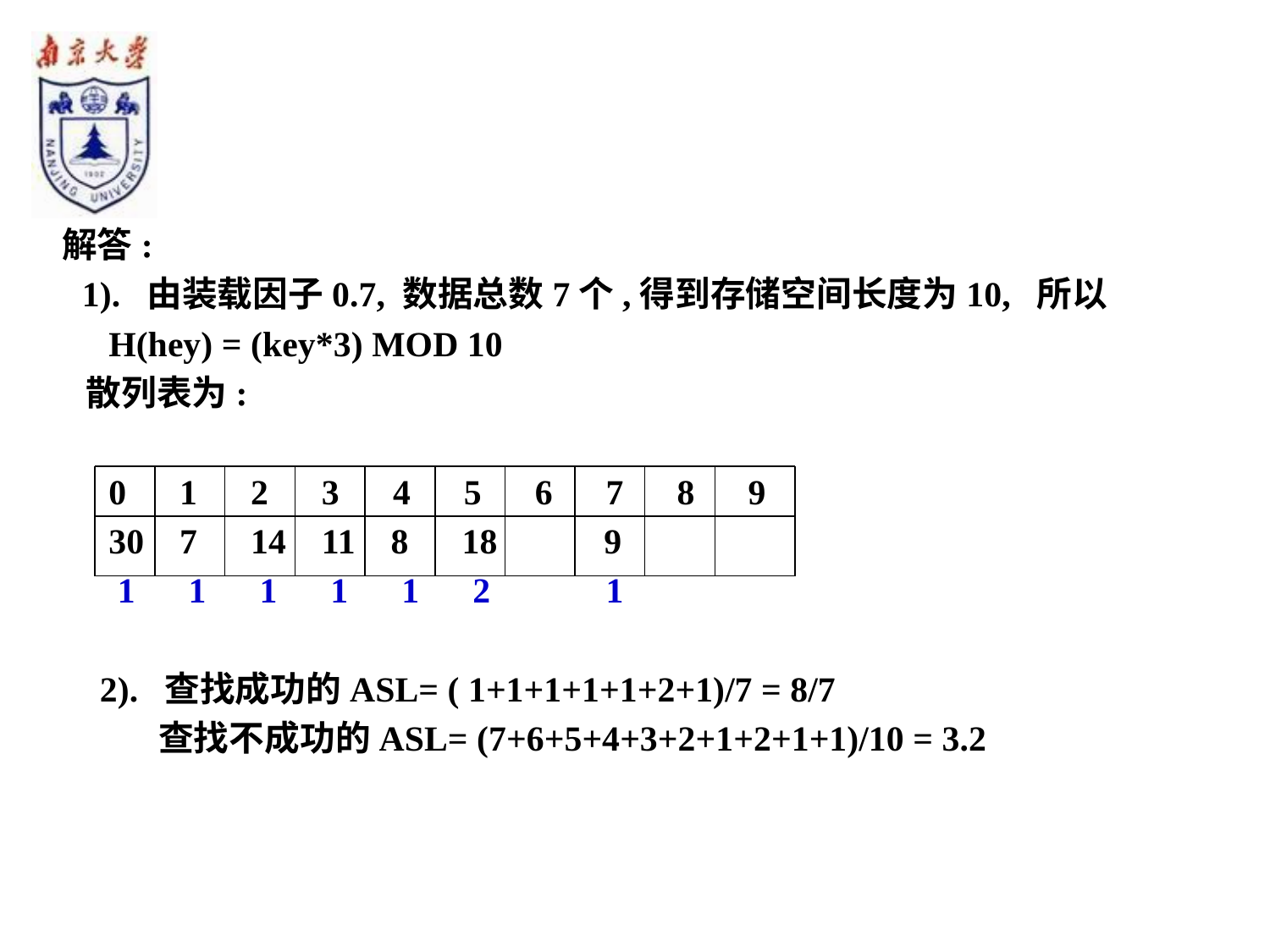

#
  解答:
     1).  由装载因子0.7, 数据总数7个,得到存储空间长度为10,  所以
        H(hey) = (key*3) MOD 10
     散列表为:

        0      1      2      3      4      5      6      7      8      9
        30    7      14    11    8      18            9
         1      1      1      1      1      2             1

       2).  查找成功的ASL= ( 1+1+1+1+1+2+1)/7 = 8/7
              查找不成功的ASL= (7+6+5+4+3+2+1+2+1+1)/10 = 3.2